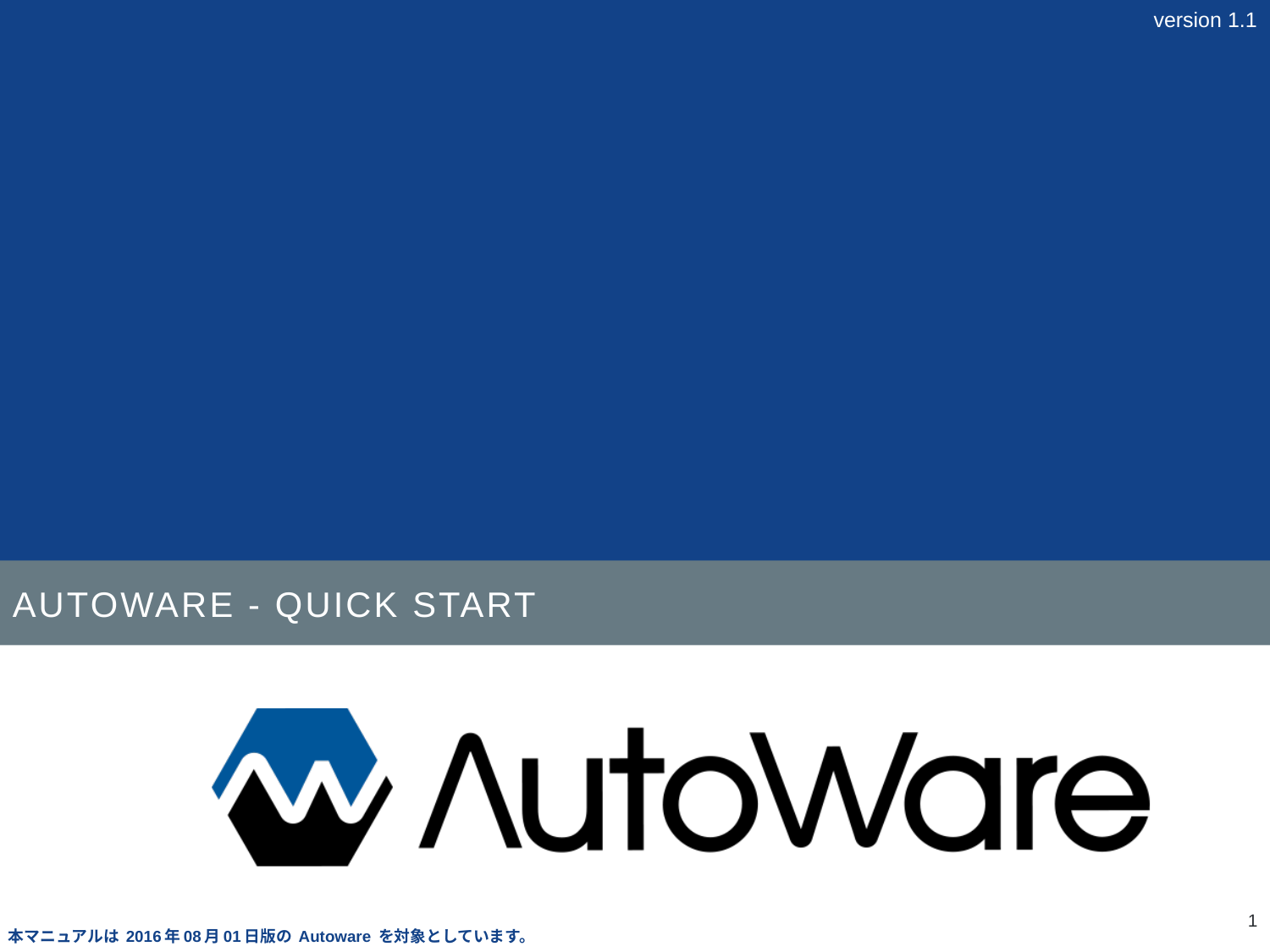

version 1.1
# Autoware - Quick Start
1
本マニュアルは 2016年08月01日版の Autoware を対象としています。